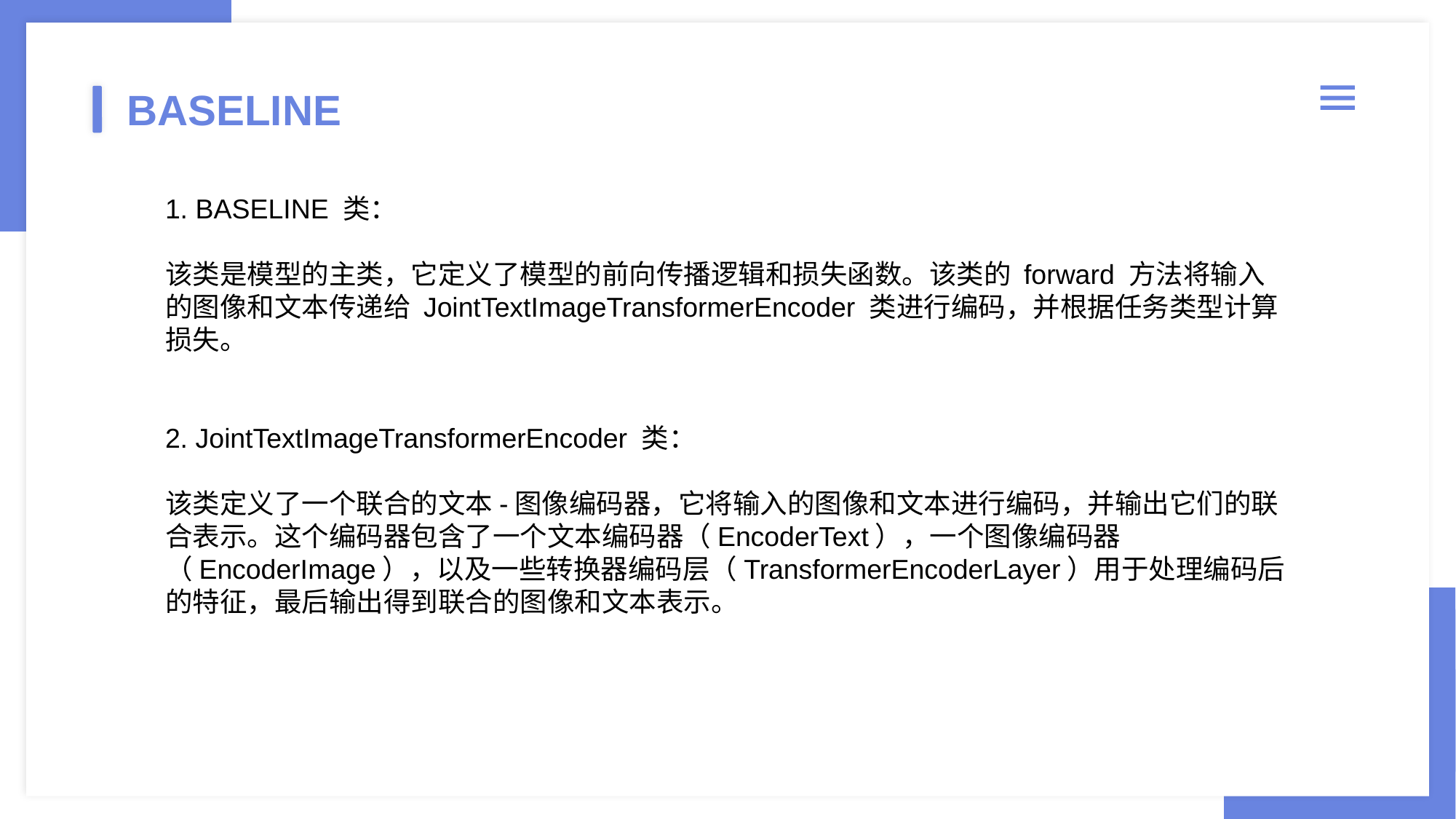

BASELINE

1. BASELINE 类：

该类是模型的主类，它定义了模型的前向传播逻辑和损失函数。该类的 forward 方法将输入的图像和文本传递给 JointTextImageTransformerEncoder 类进行编码，并根据任务类型计算损失。

2. JointTextImageTransformerEncoder 类：

该类定义了一个联合的文本-图像编码器，它将输入的图像和文本进行编码，并输出它们的联合表示。这个编码器包含了一个文本编码器（EncoderText），一个图像编码器（EncoderImage），以及一些转换器编码层（TransformerEncoderLayer）用于处理编码后的特征，最后输出得到联合的图像和文本表示。